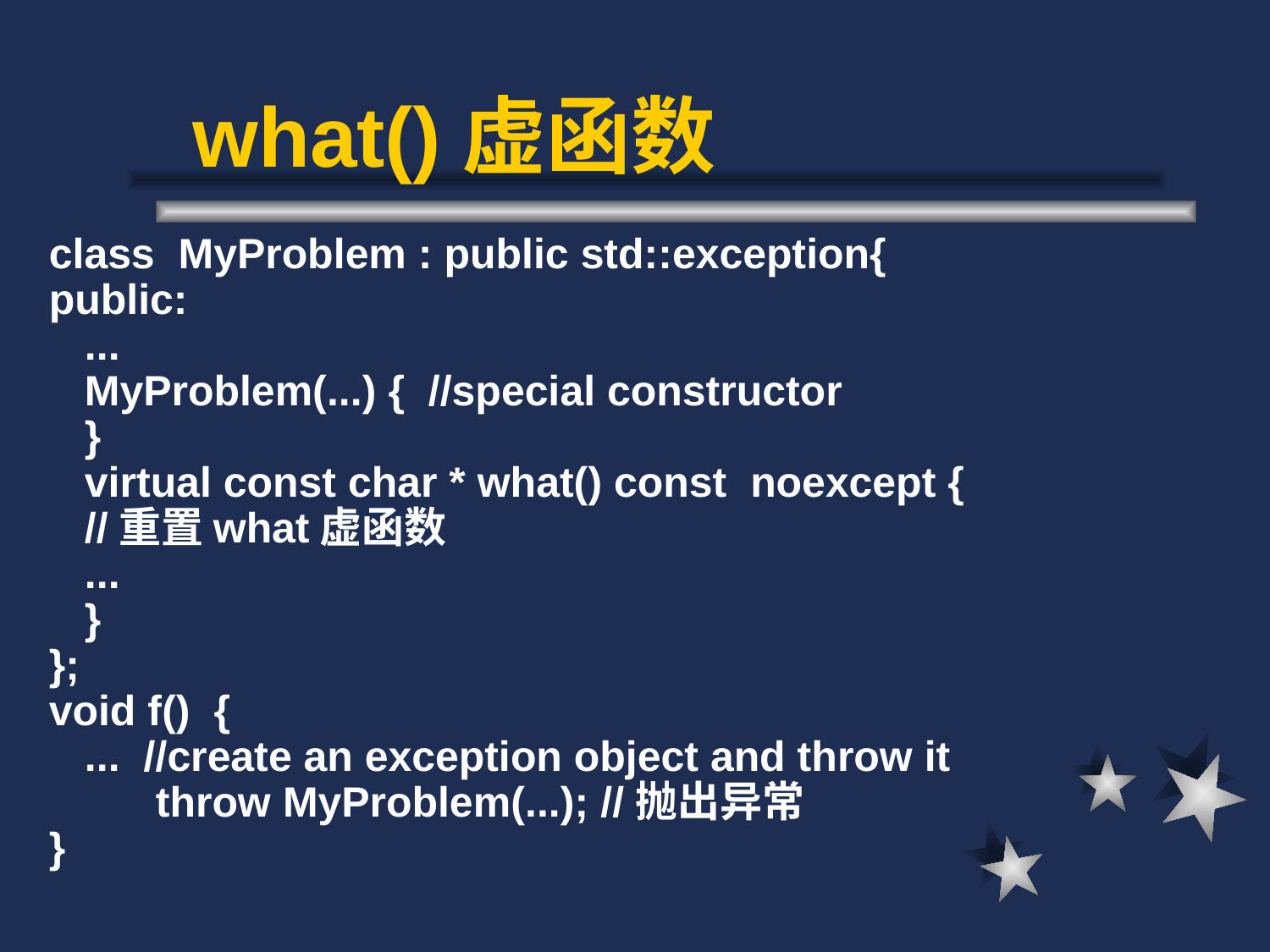

# what()虚函数
 class  MyProblem : public std::exception{
 public:
    ...
    MyProblem(...) {  //special constructor
    }
    virtual const char * what() const  noexcept {
    //重置what虚函数
    ...
    }
 };
 void f()  {
    ...  //create an exception object and throw it
          throw MyProblem(...); //抛出异常
 }